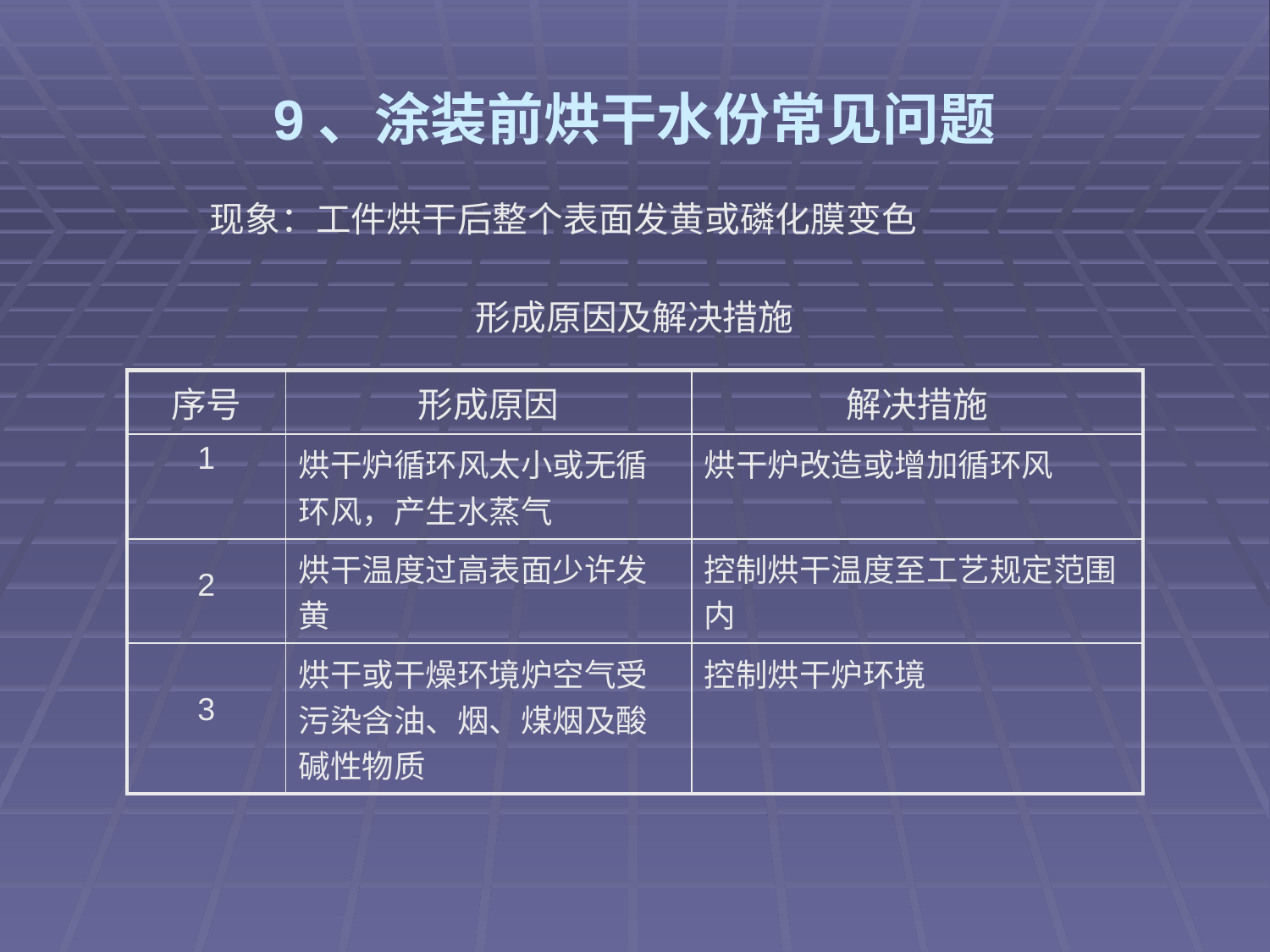

# 9、涂装前烘干水份常见问题
                现象：工件烘干后整个表面发黄或磷化膜变色

形成原因及解决措施
| 序号 | 形成原因 | 解决措施 |
| --- | --- | --- |
| 1 | 烘干炉循环风太小或无循环风，产生水蒸气 | 烘干炉改造或增加循环风 |
| 2 | 烘干温度过高表面少许发黄 | 控制烘干温度至工艺规定范围内 |
| 3 | 烘干或干燥环境炉空气受污染含油、烟、煤烟及酸碱性物质 | 控制烘干炉环境 |